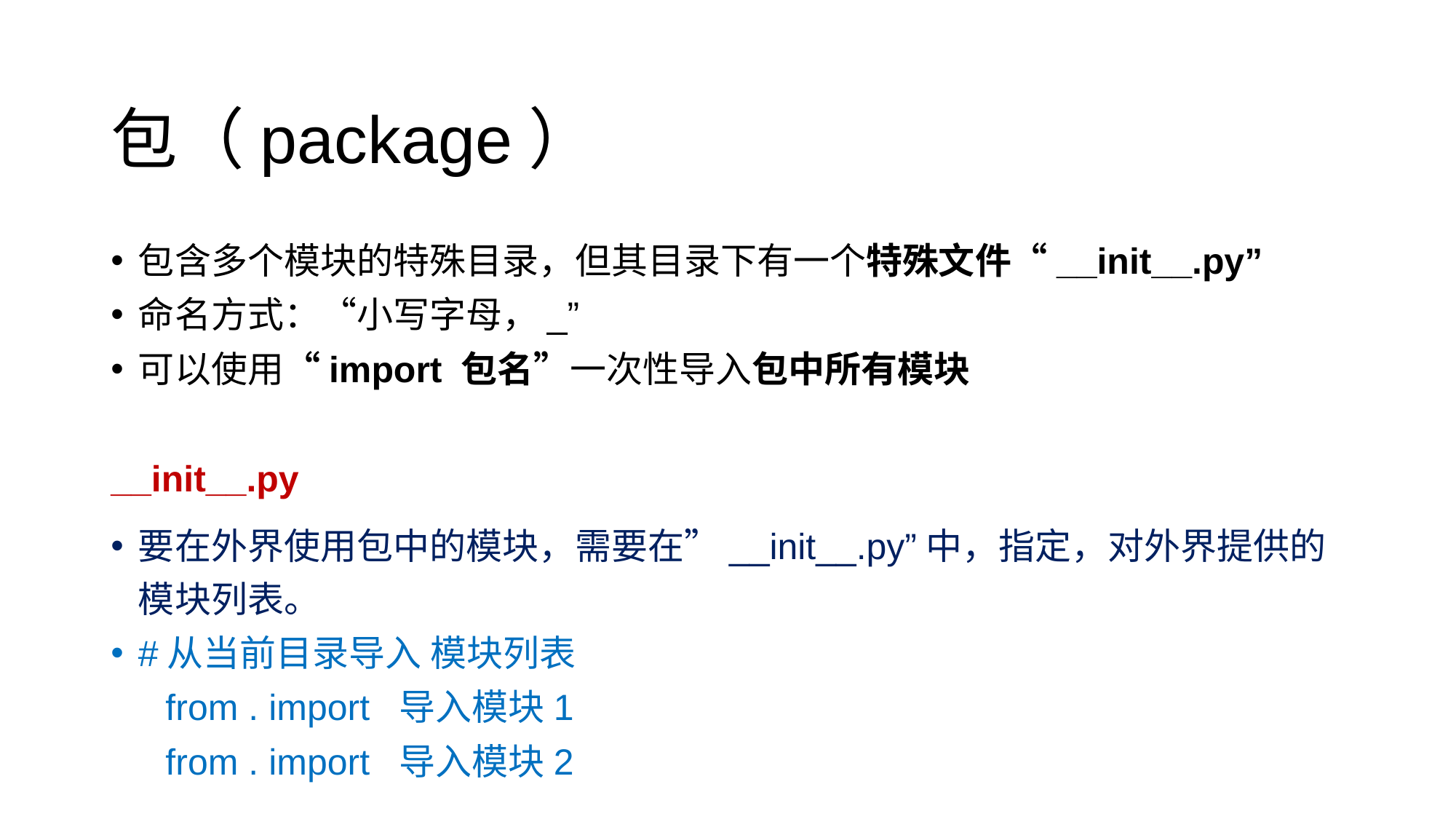

# 包（package）
包含多个模块的特殊目录，但其目录下有一个特殊文件“__init__.py”
命名方式：“小写字母，_”
可以使用“import 包名”一次性导入包中所有模块

__init__.py
要在外界使用包中的模块，需要在”__init__.py”中，指定，对外界提供的模块列表。
#从当前目录导入 模块列表
from . import  导入模块1
from . import  导入模块2